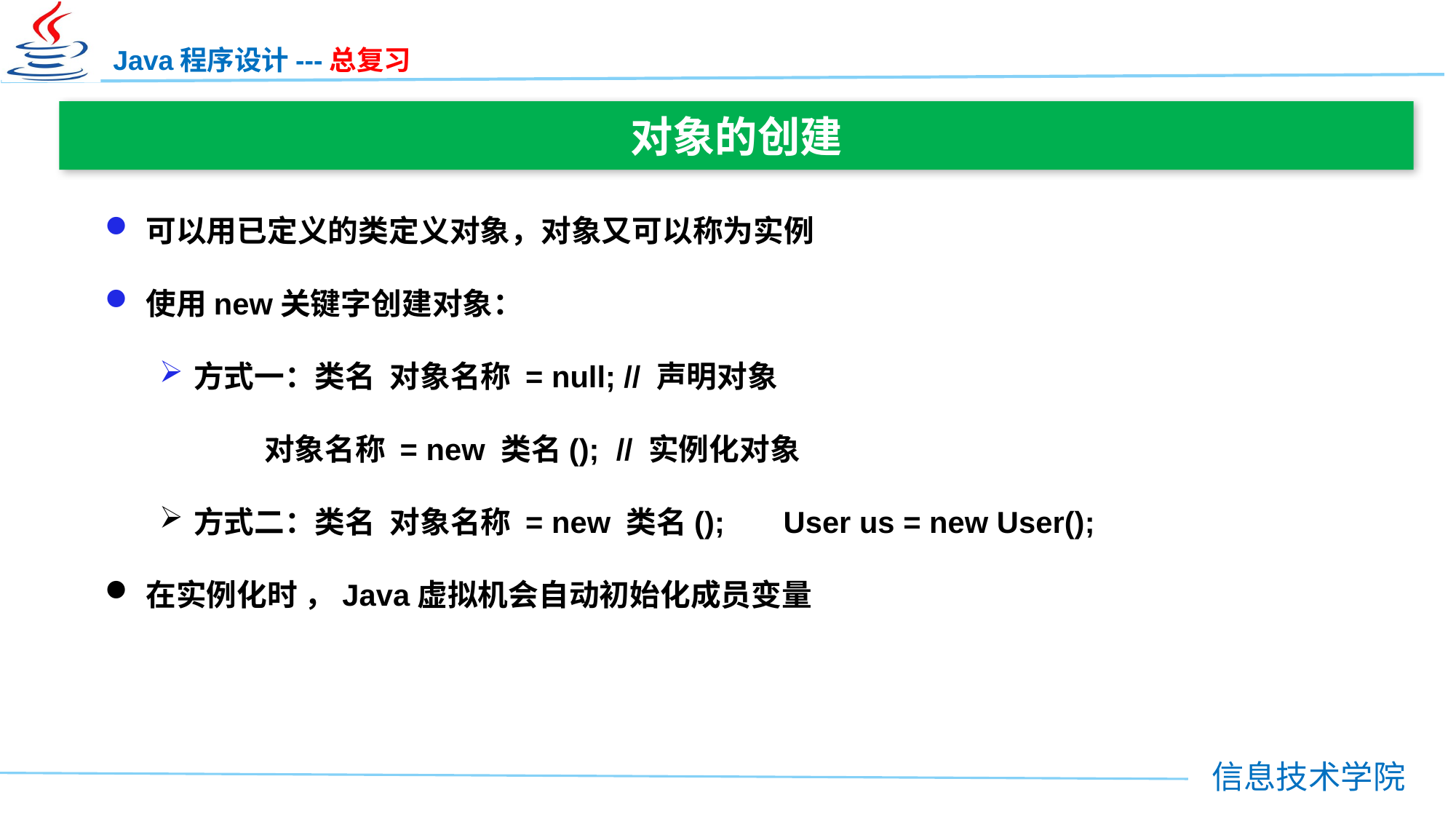

对象的创建
可以用已定义的类定义对象，对象又可以称为实例
使用new关键字创建对象：
方式一：类名  对象名称 = null; // 声明对象
                      对象名称 = new 类名();  // 实例化对象
方式二：类名  对象名称 = new 类名();       User us = new User();
在实例化时 ，Java虚拟机会自动初始化成员变量